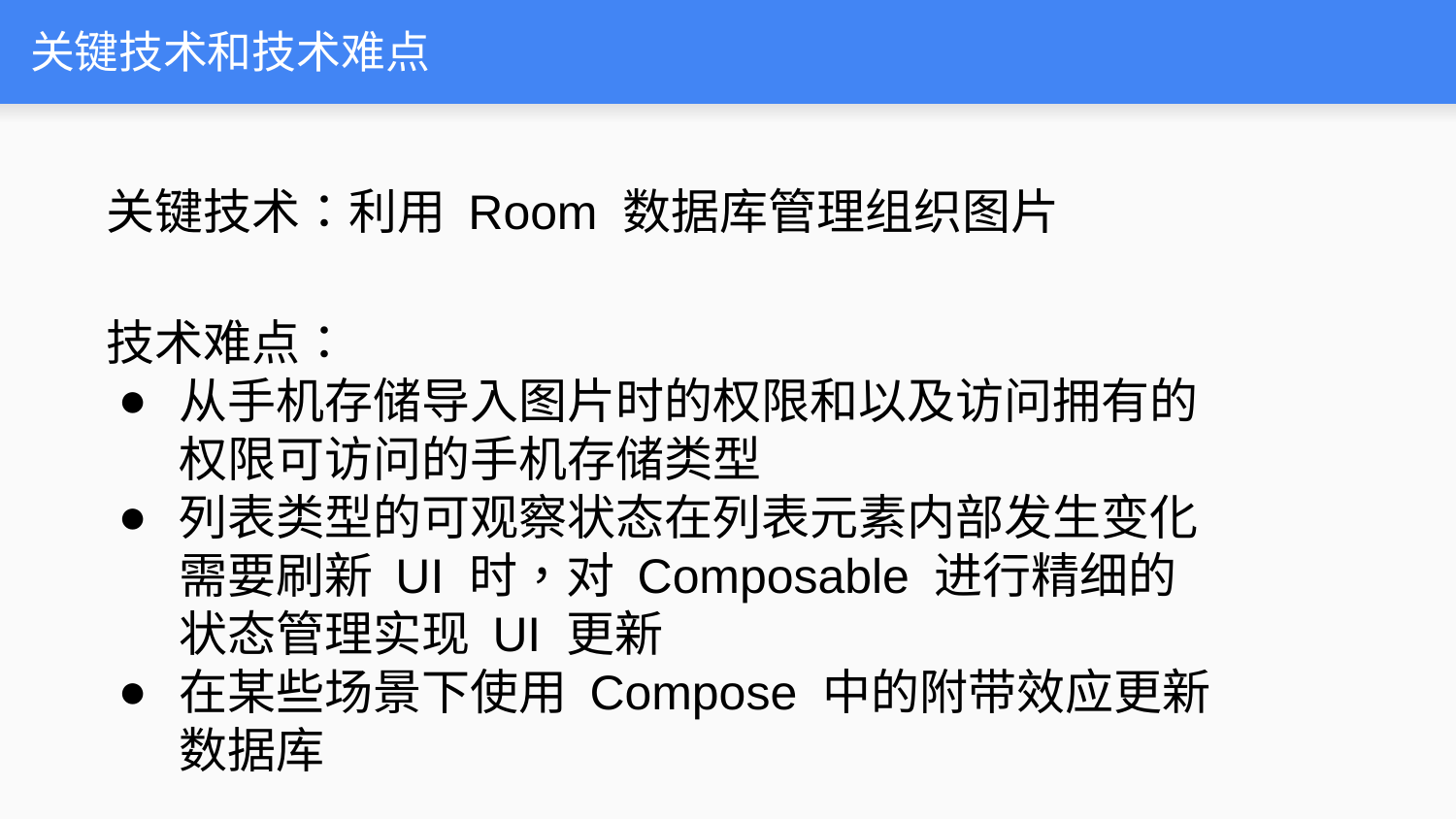

# 关键技术和技术难点
关键技术：利用 Room 数据库管理组织图片
技术难点：
从手机存储导入图片时的权限和以及访问拥有的权限可访问的手机存储类型
列表类型的可观察状态在列表元素内部发生变化需要刷新 UI 时，对 Composable 进行精细的状态管理实现 UI 更新
在某些场景下使用 Compose 中的附带效应更新数据库